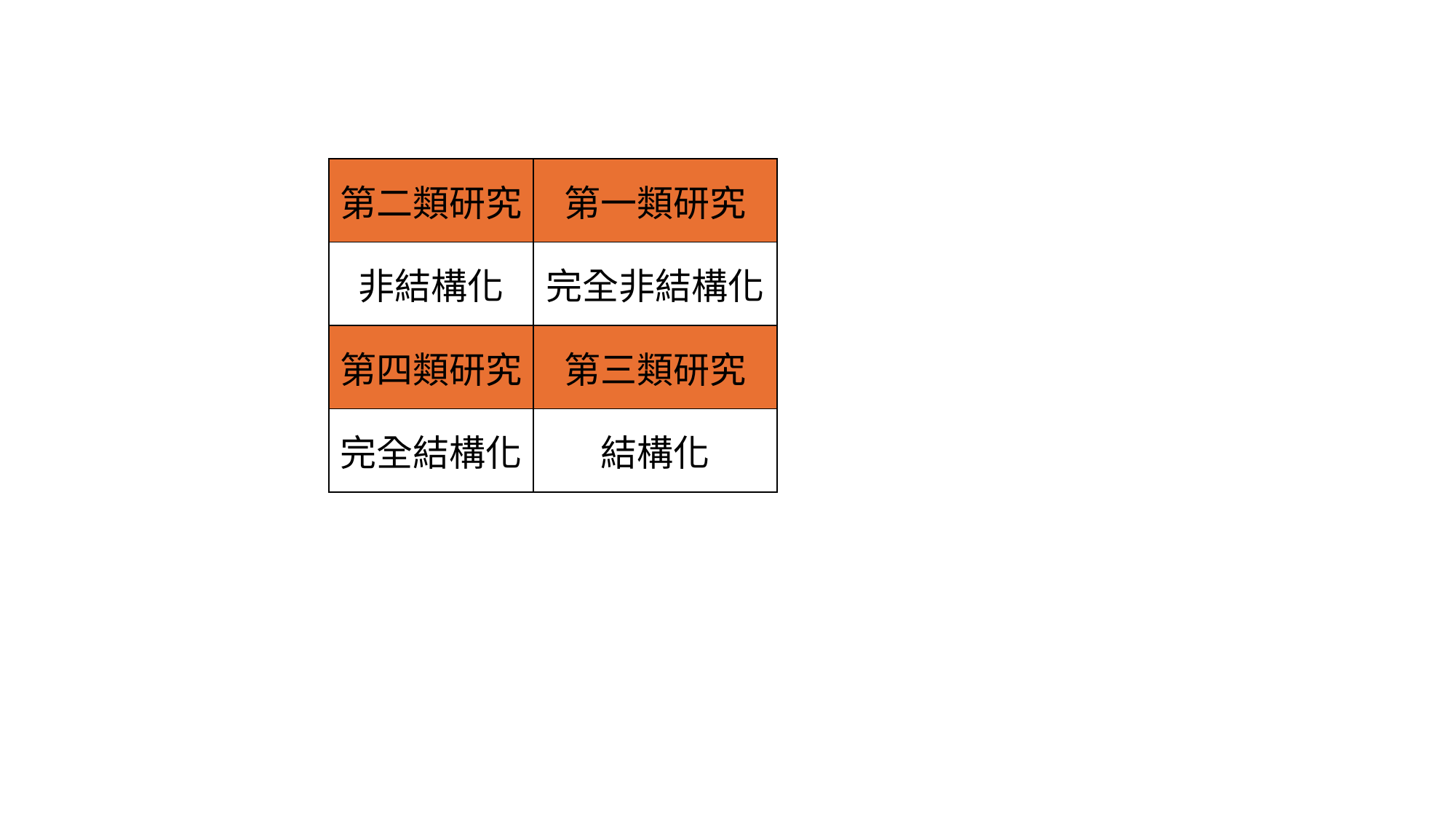

| 第二類研究 | 第一類研究 |
| --- | --- |
| 非結構化 | 完全非結構化 |
| 第四類研究 | 第三類研究 |
| 完全結構化 | 結構化 |